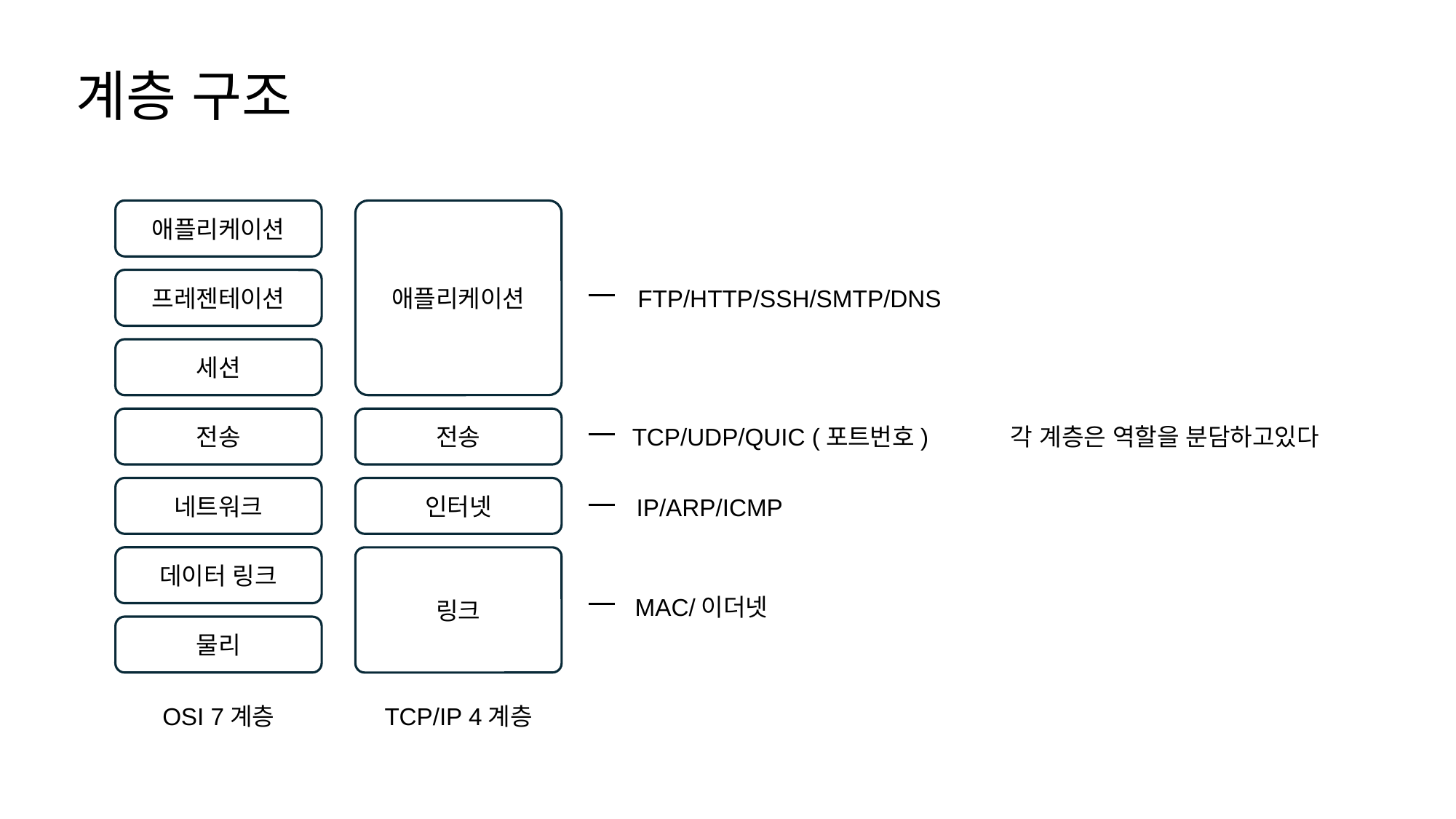

계층 구조
애플리케이션
프레젠테이션
세션
전송
네트워크
데이터 링크
물리
OSI 7계층
애플리케이션
전송
인터넷
링크
TCP/IP 4계층
FTP/HTTP/SSH/SMTP/DNS
TCP/UDP/QUIC (포트번호)
IP/ARP/ICMP
MAC/이더넷
각 계층은 역할을 분담하고있다